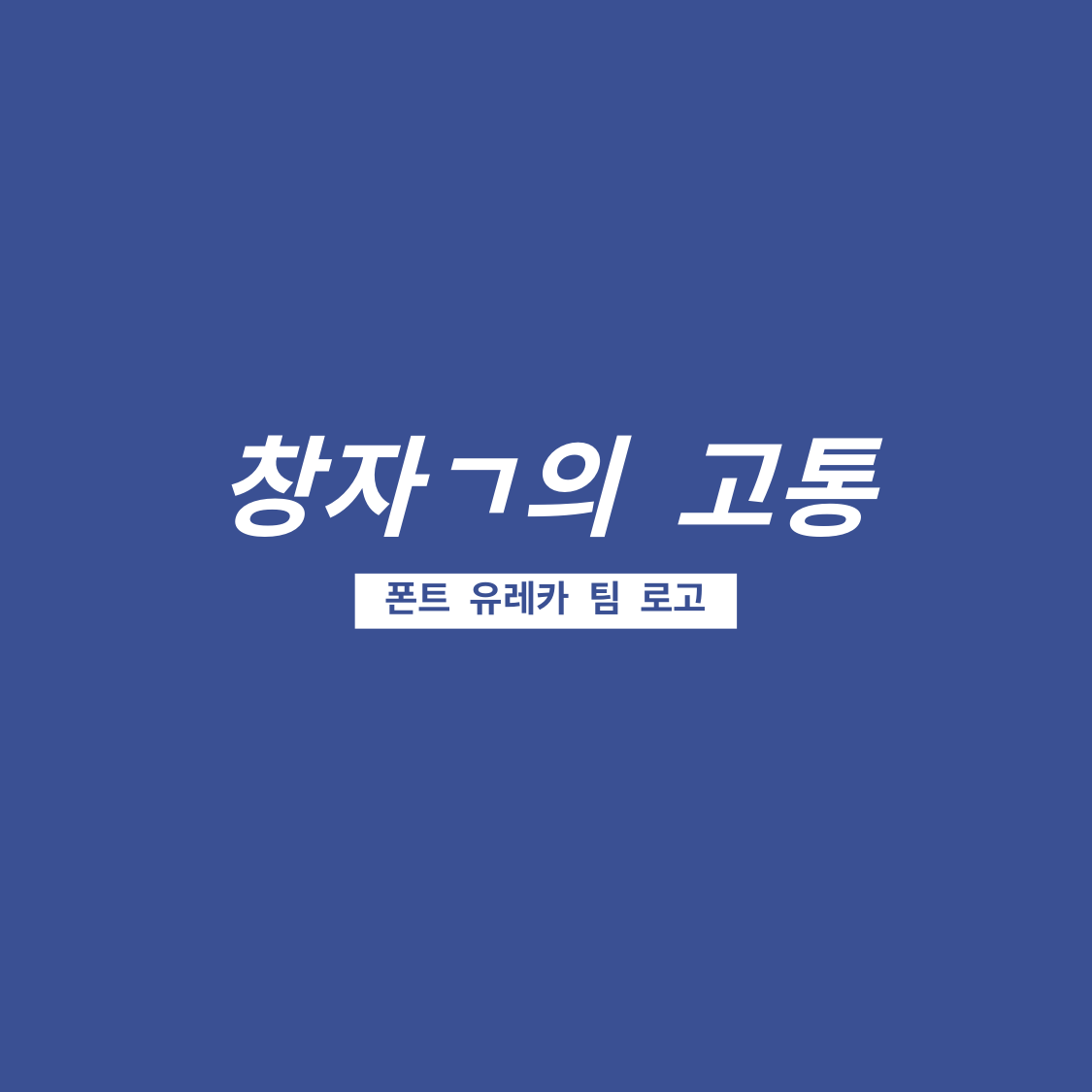

# 창자ㄱ의 고통
폰트 유레카 팀 로고